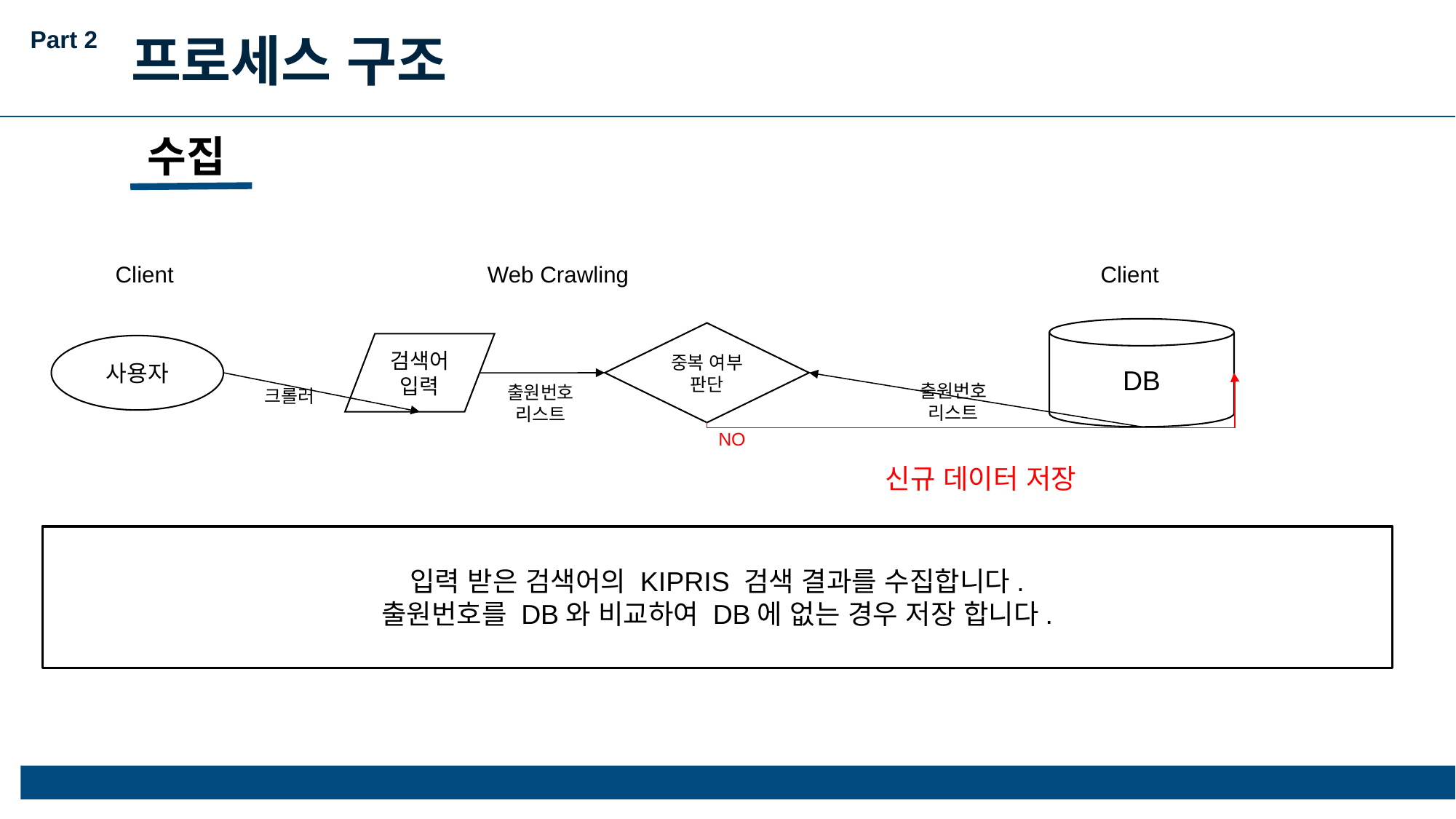

Part 2
프로세스 구조
수집
| Client | Web Crawling | Client |
| --- | --- | --- |
|  |  |  |
DB
중복 여부
판단
검색어
입력
사용자
출원번호
리스트
출원번호
리스트
크롤러
NO
신규 데이터 저장

입력 받은 검색어의 KIPRIS 검색 결과를 수집합니다.
출원번호를 DB와 비교하여 DB에 없는 경우 저장 합니다.